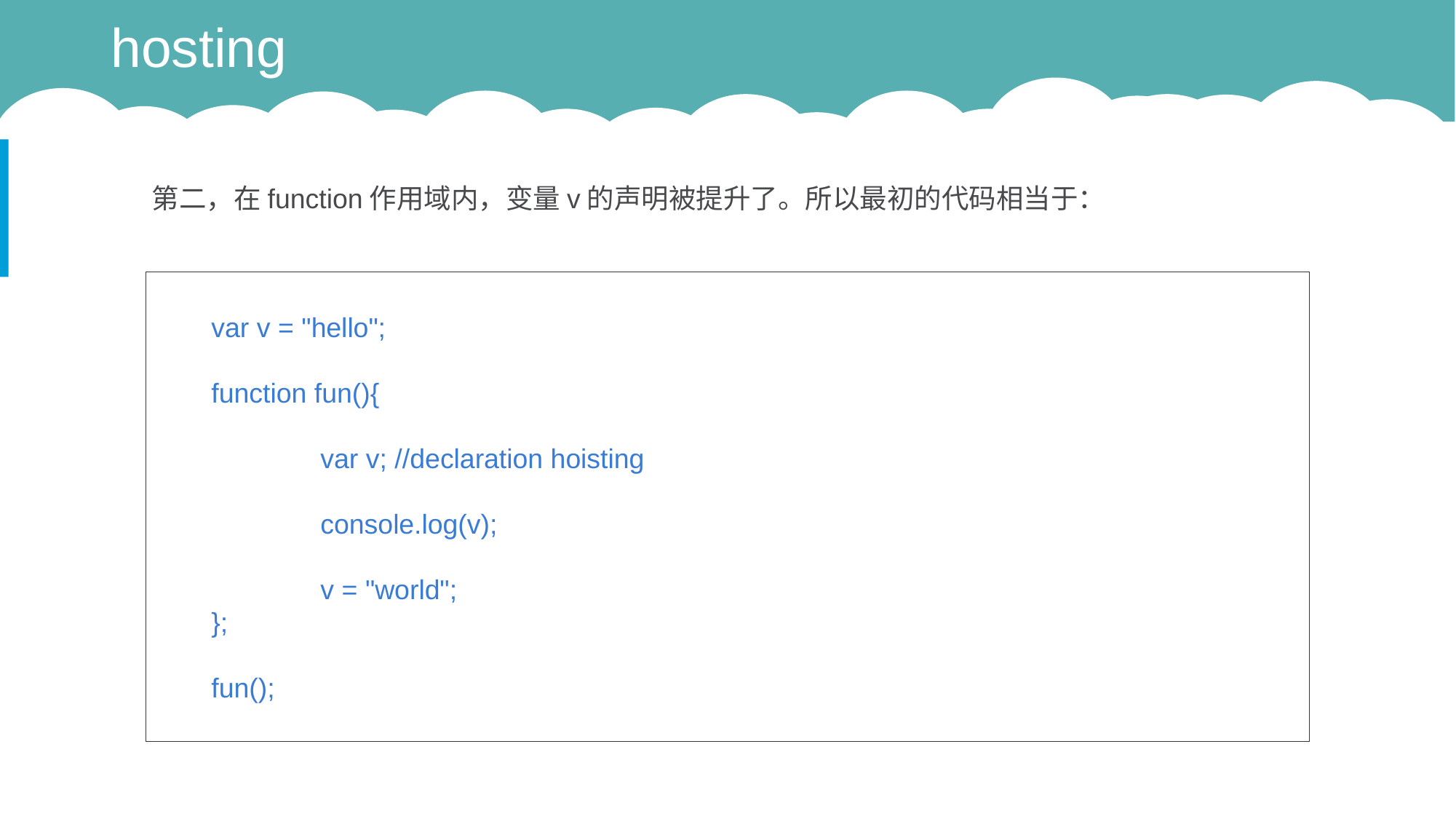

# hosting

第二，在function作用域内，变量v的声明被提升了。所以最初的代码相当于：

var v = "hello";

function fun(){

  	var v; //declaration hoisting

  	console.log(v);

  	v = "world";
};

fun();